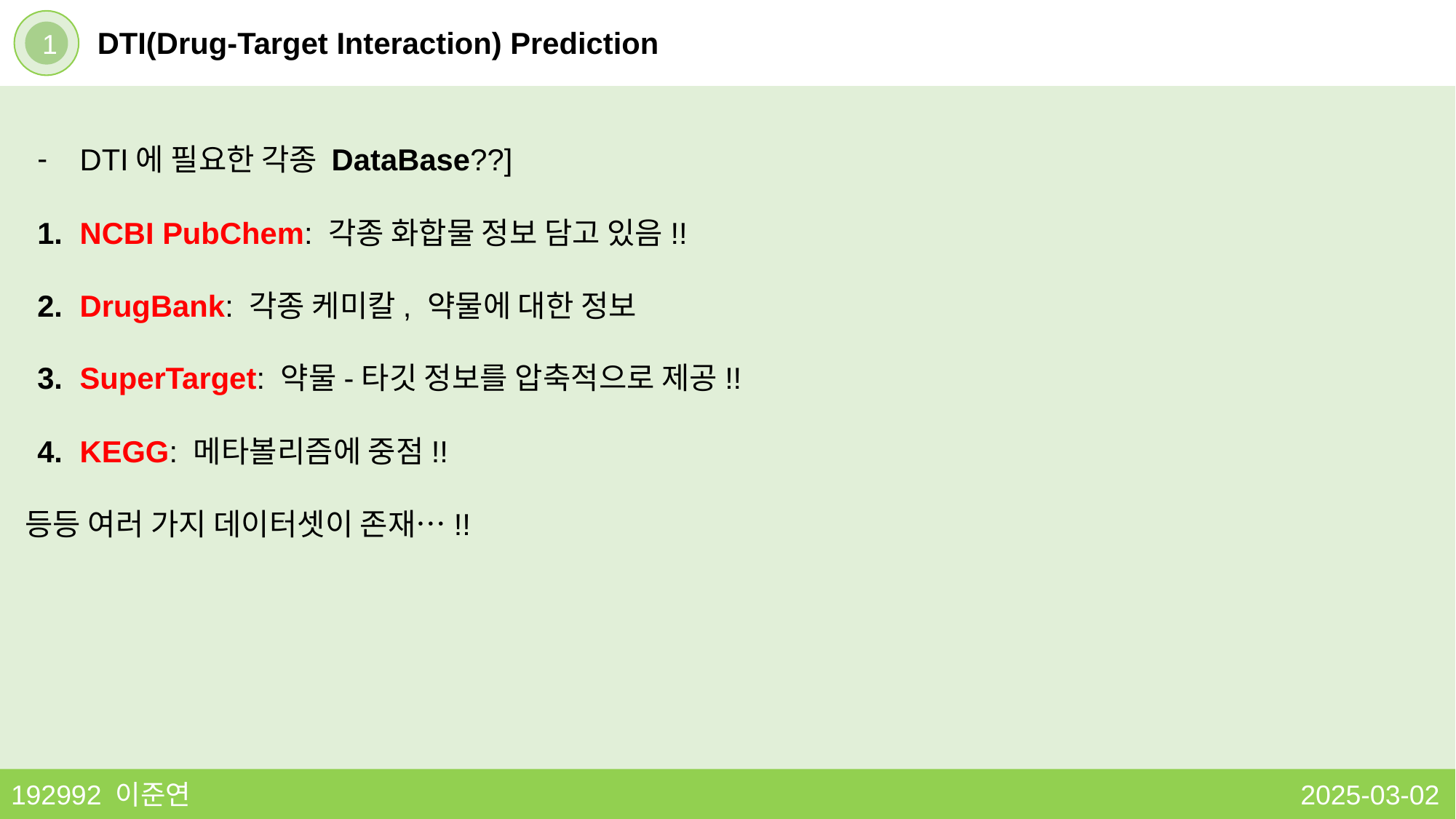

1
DTI(Drug-Target Interaction) Prediction

DTI에 필요한 각종 DataBase??]
NCBI PubChem: 각종 화합물 정보 담고 있음!!
DrugBank: 각종 케미칼, 약물에 대한 정보
SuperTarget: 약물-타깃 정보를 압축적으로 제공!!
KEGG: 메타볼리즘에 중점!!
등등 여러 가지 데이터셋이 존재…!!

192992 이준연
2025-03-02